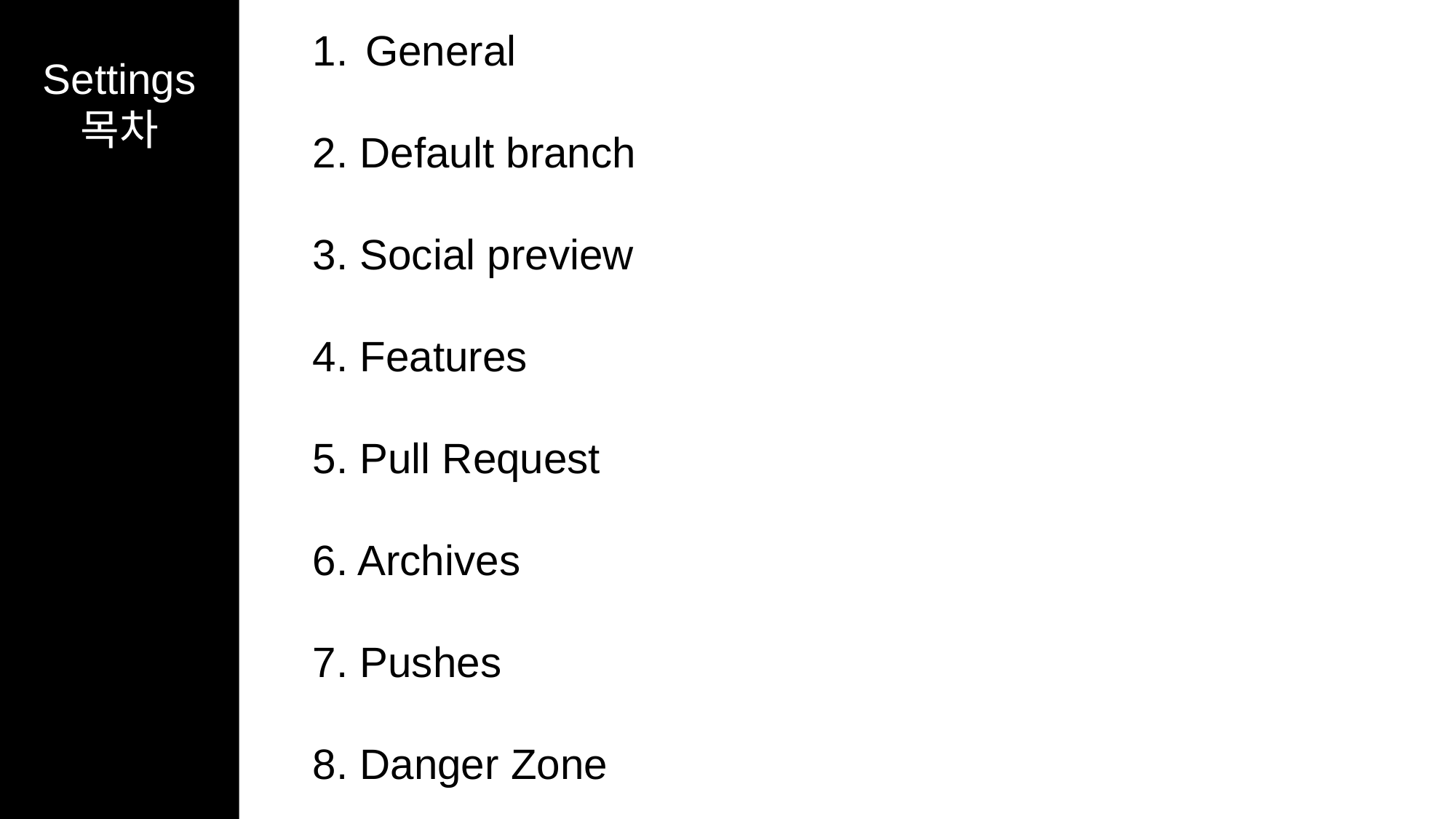

General

2. Default branch

3. Social preview

4. Features

5. Pull Request

6. Archives

7. Pushes

8. Danger Zone
Settings
목차